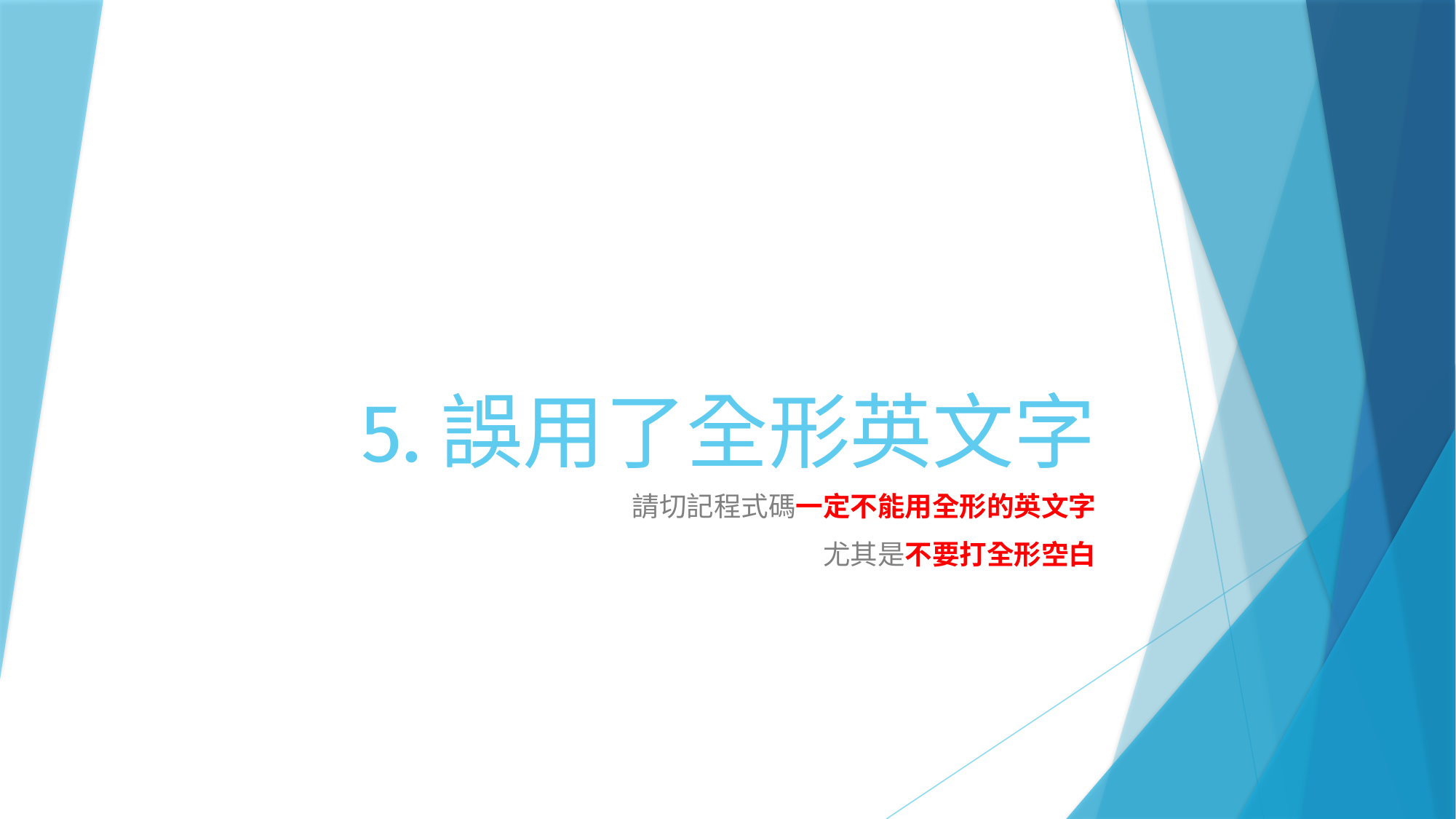

# 5.誤用了全形英文字
請切記程式碼一定不能用全形的英文字
尤其是不要打全形空白